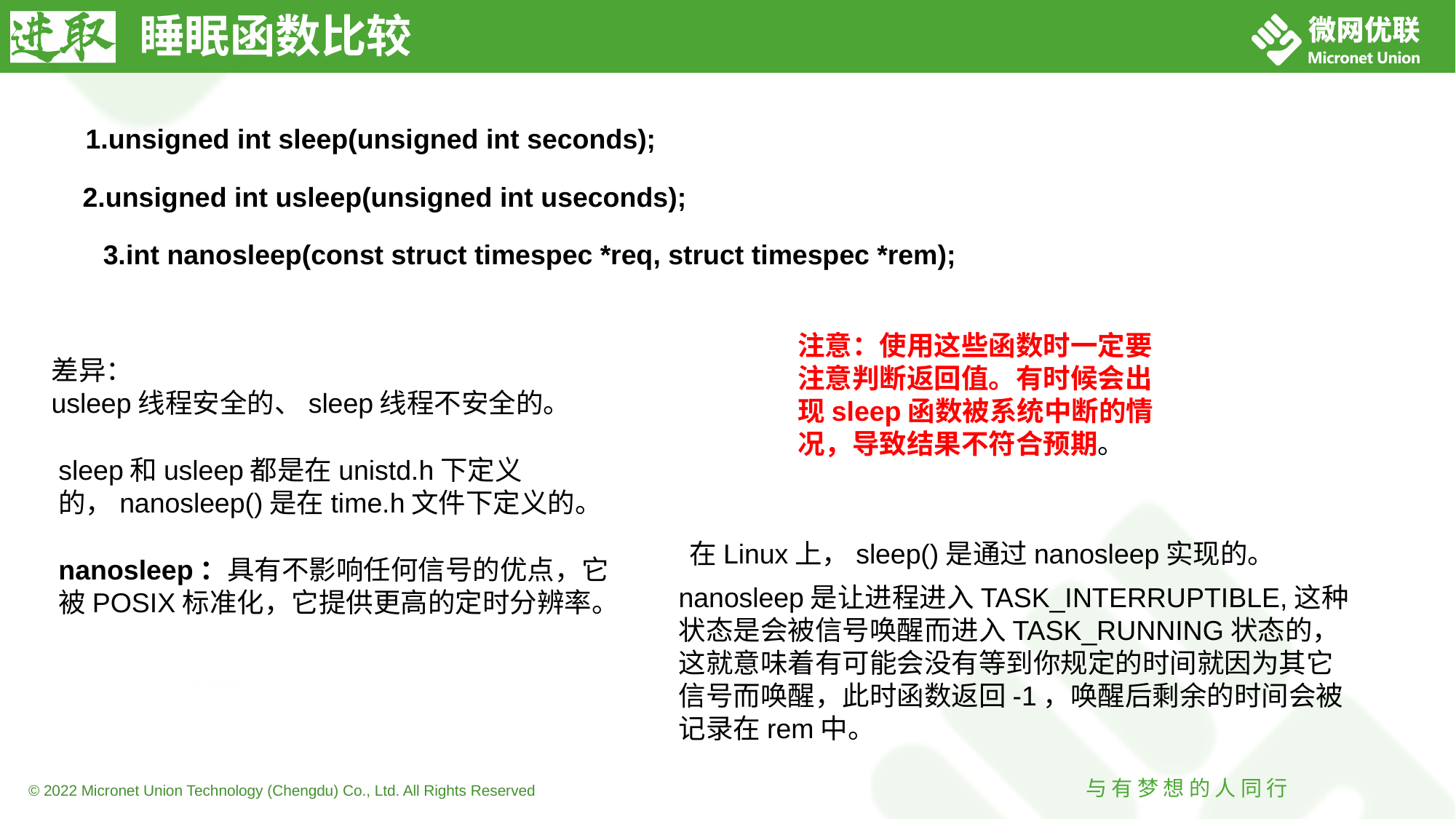

睡眠函数比较
1.unsigned int sleep(unsigned int seconds);
2.unsigned int usleep(unsigned int useconds);
3.int nanosleep(const struct timespec *req, struct timespec *rem);
注意：使用这些函数时一定要注意判断返回值。有时候会出现sleep函数被系统中断的情况，导致结果不符合预期。
差异：
usleep线程安全的、sleep线程不安全的。
sleep和usleep都是在unistd.h下定义的，nanosleep()是在time.h文件下定义的。
在Linux上，sleep()是通过nanosleep实现的。
nanosleep：具有不影响任何信号的优点，它被POSIX标准化，它提供更高的定时分辨率。
nanosleep是让进程进入TASK_INTERRUPTIBLE,这种状态是会被信号唤醒而进入TASK_RUNNING状态的，这就意味着有可能会没有等到你规定的时间就因为其它信号而唤醒，此时函数返回-1，唤醒后剩余的时间会被记录在rem中。